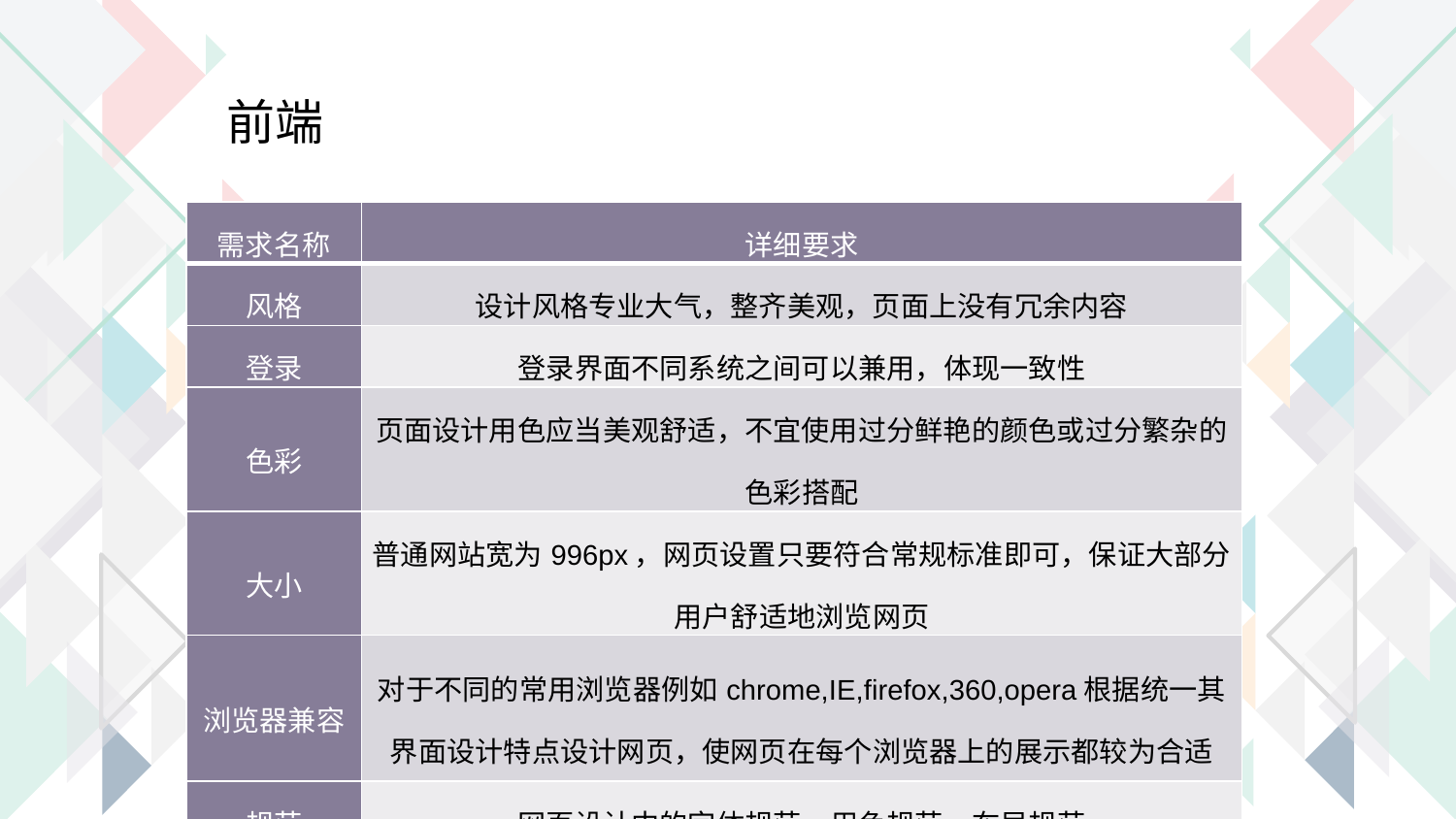

前端
| 需求名称 | 详细要求 |
| --- | --- |
| 风格 | 设计风格专业大气，整齐美观，页面上没有冗余内容 |
| 登录 | 登录界面不同系统之间可以兼用，体现一致性 |
| 色彩 | 页面设计用色应当美观舒适，不宜使用过分鲜艳的颜色或过分繁杂的色彩搭配 |
| 大小 | 普通网站宽为996px，网页设置只要符合常规标准即可，保证大部分用户舒适地浏览网页 |
| 浏览器兼容 | 对于不同的常用浏览器例如chrome,IE,firefox,360,opera根据统一其界面设计特点设计网页，使网页在每个浏览器上的展示都较为合适 |
| 规范 | 网页设计中的字体规范、用色规范、布局规范 |